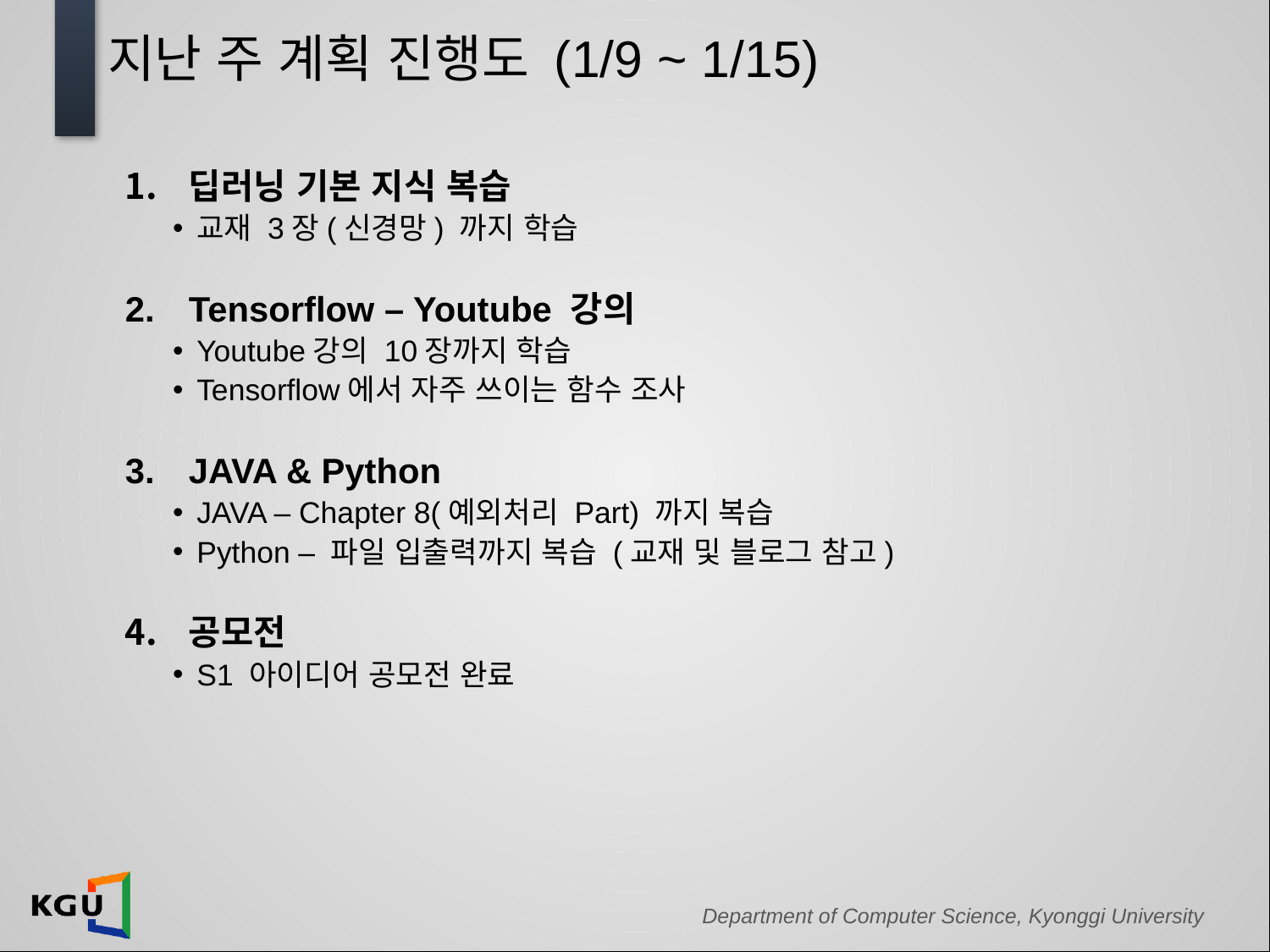

# 지난 주 계획 진행도 (1/9 ~ 1/15)
딥러닝 기본 지식 복습
교재 3장(신경망) 까지 학습

Tensorflow – Youtube 강의
Youtube강의 10장까지 학습
Tensorflow에서 자주 쓰이는 함수 조사

JAVA & Python
JAVA – Chapter 8(예외처리 Part) 까지 복습
Python – 파일 입출력까지 복습 (교재 및 블로그 참고)

공모전
S1 아이디어 공모전 완료